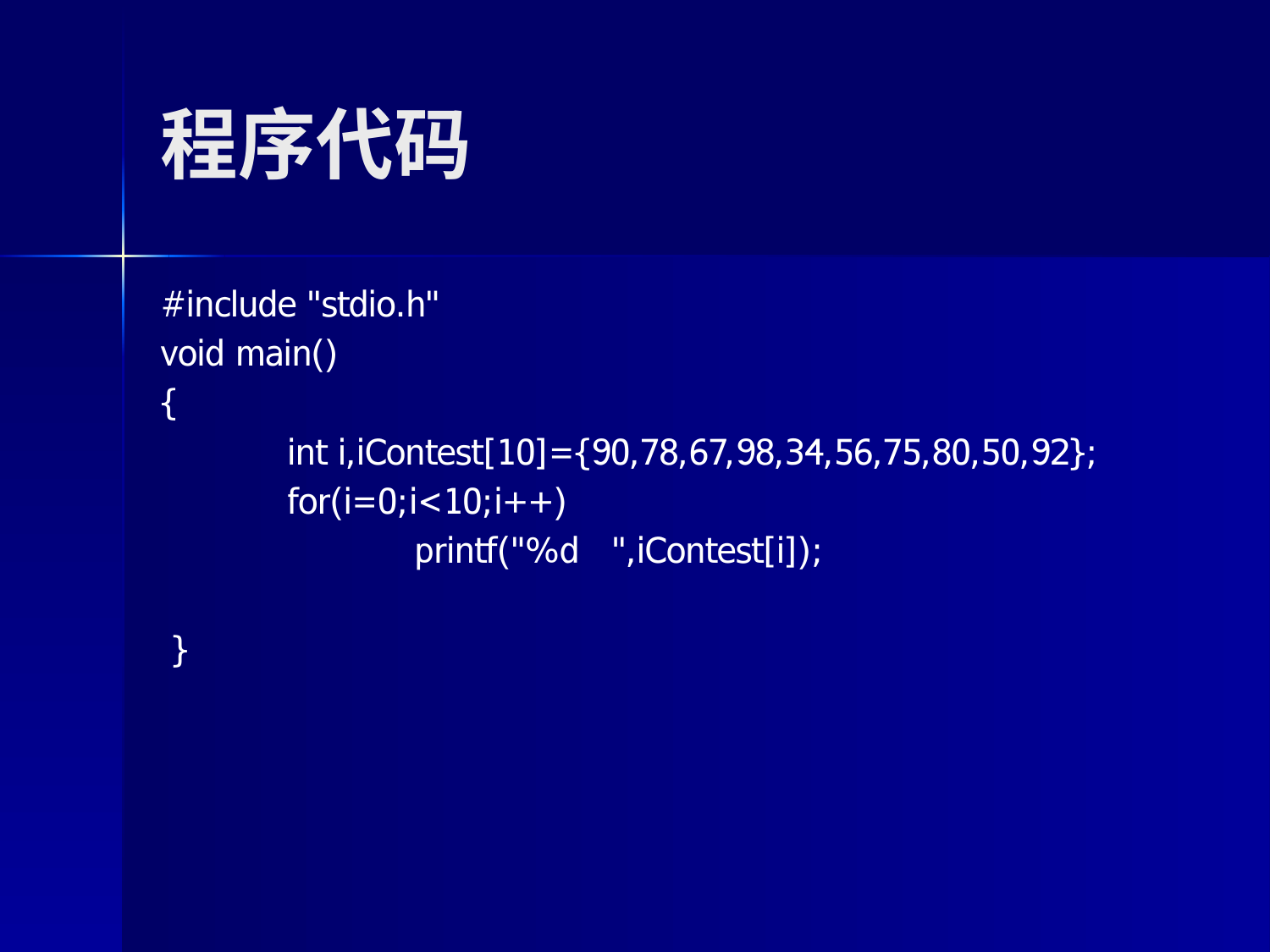

# 程序代码
#include "stdio.h"
void main()
{
	int i,iContest[10]={90,78,67,98,34,56,75,80,50,92};
	for(i=0;i<10;i++)
		printf("%d   ",iContest[i]);

 }